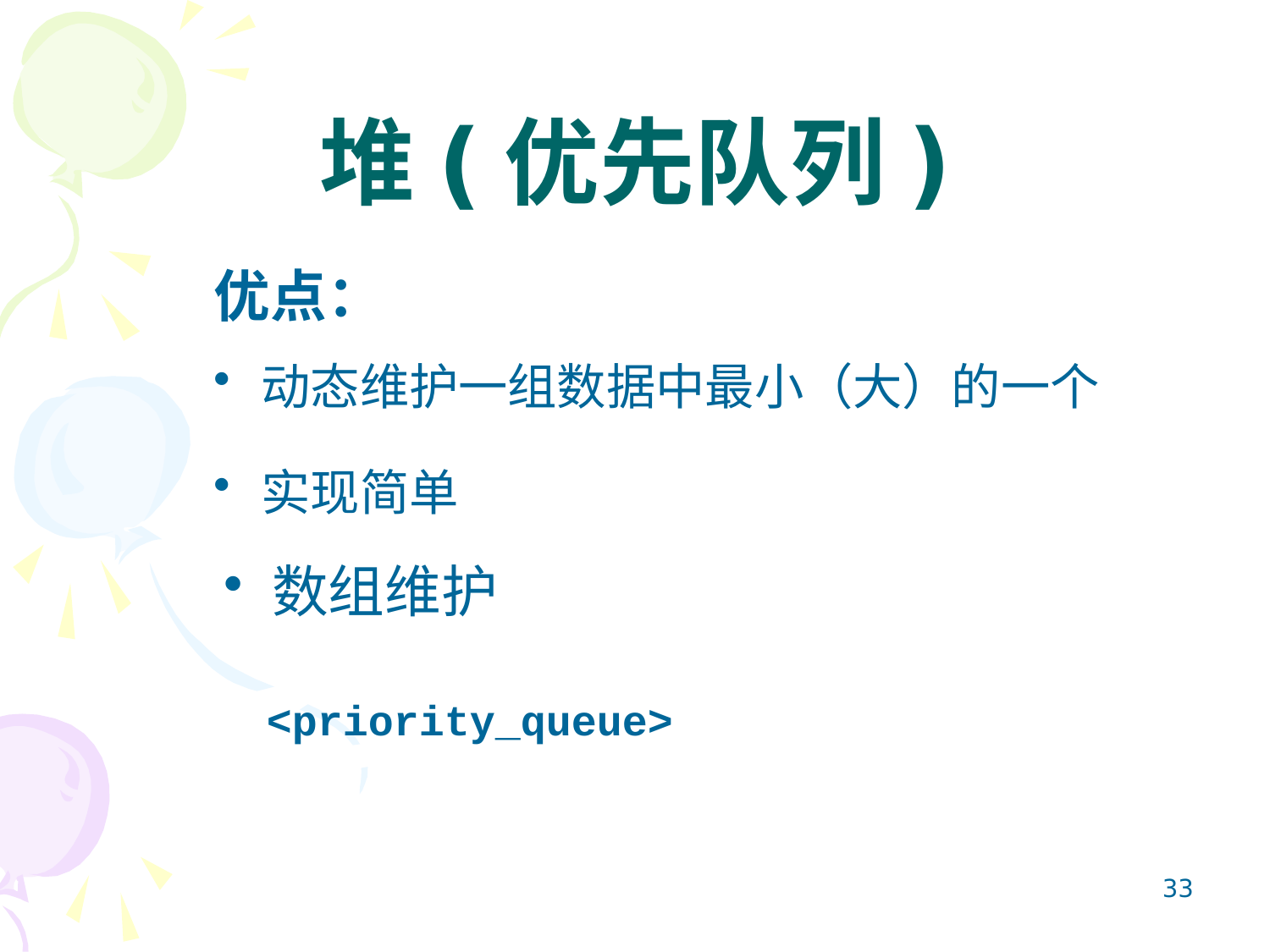

# 堆(优先队列)
优点：
动态维护一组数据中最小（大）的一个
实现简单
数组维护
<priority_queue>
33